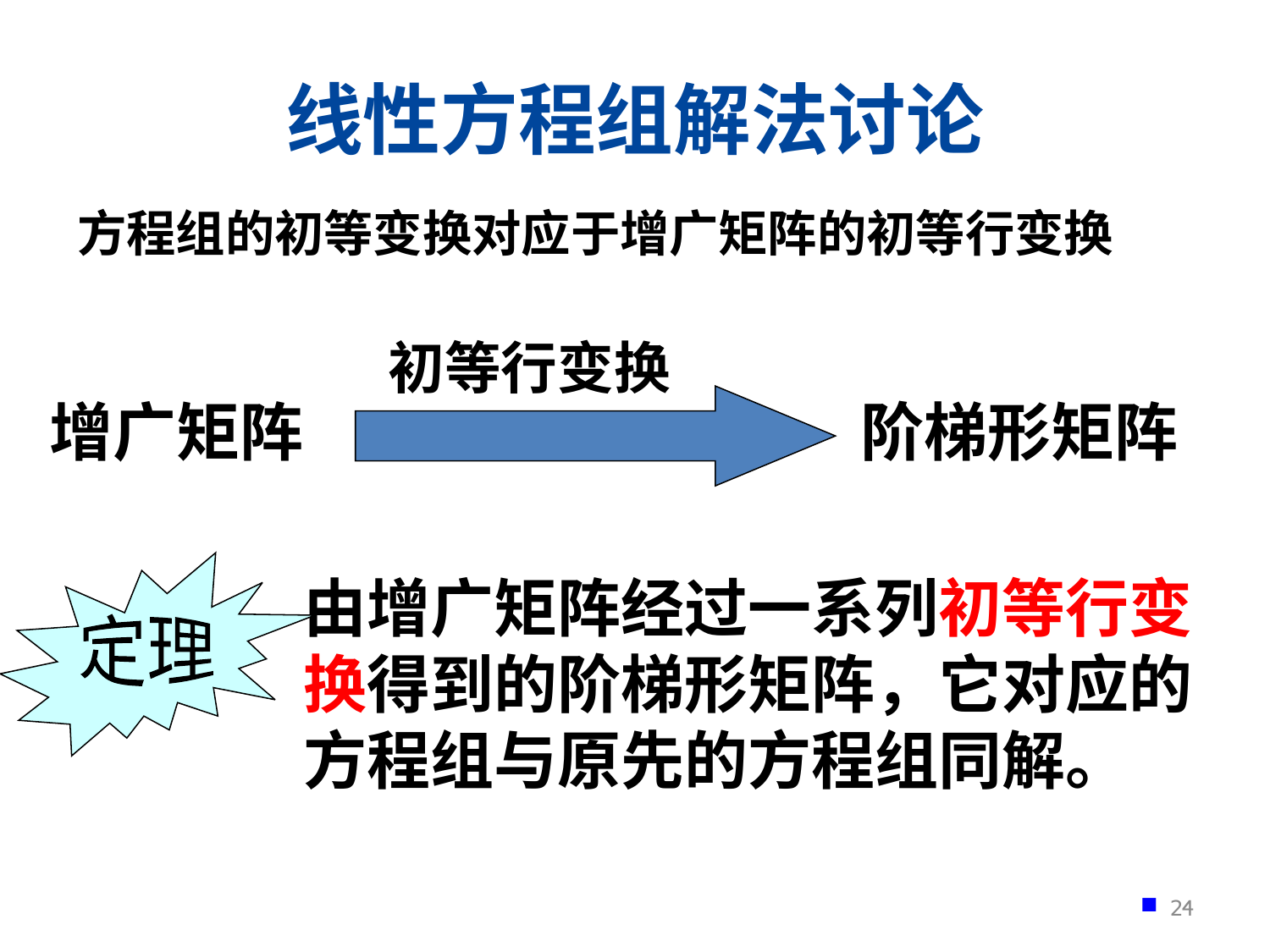

# 线性方程组解法讨论
方程组的初等变换对应于增广矩阵的初等行变换
初等行变换

增广矩阵
阶梯形矩阵

定理
由增广矩阵经过一系列初等行变换得到的阶梯形矩阵，它对应的方程组与原先的方程组同解。
24